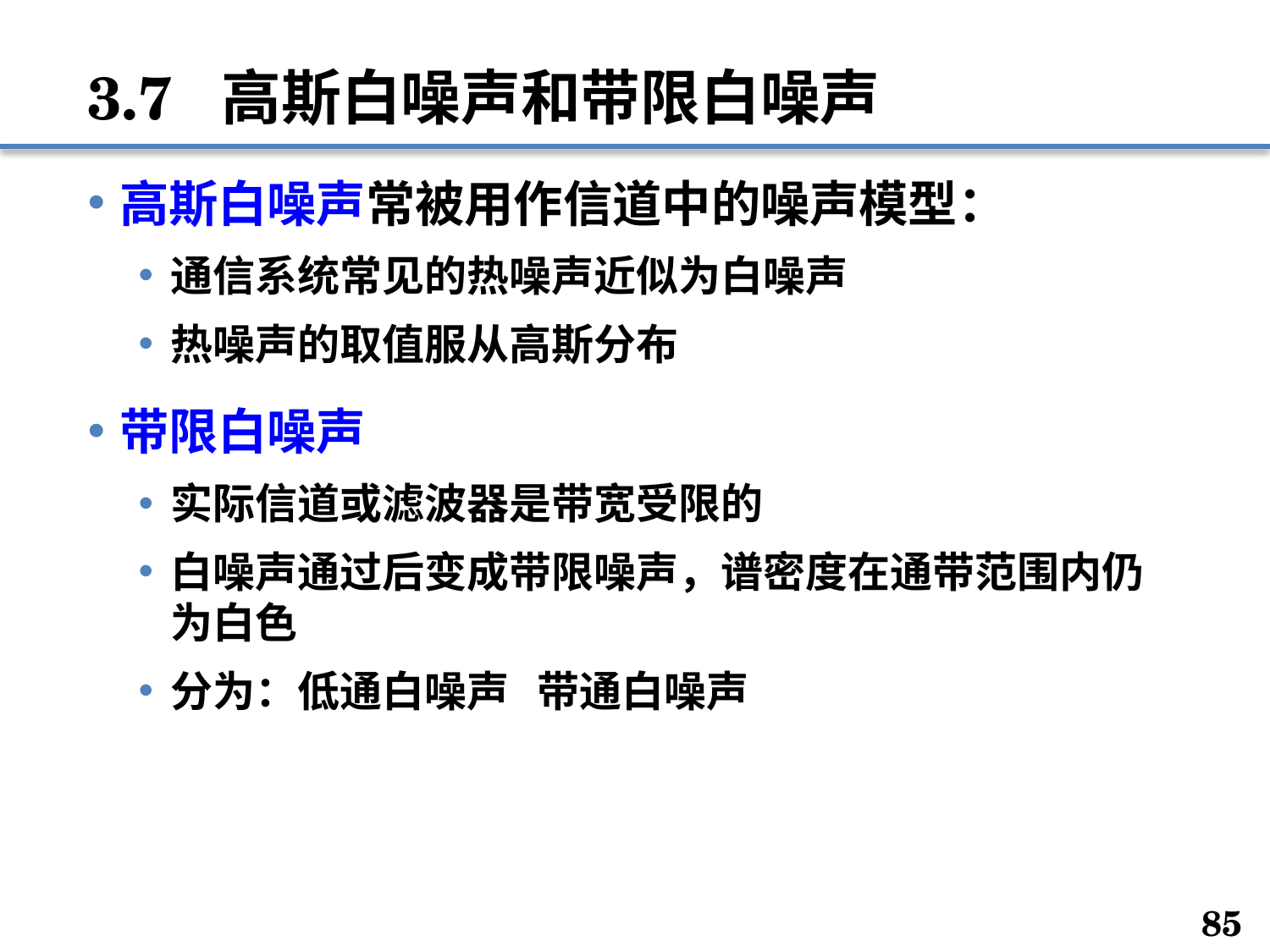

# 3.7  高斯白噪声和带限白噪声
高斯白噪声常被用作信道中的噪声模型：
通信系统常见的热噪声近似为白噪声
热噪声的取值服从高斯分布
带限白噪声
实际信道或滤波器是带宽受限的
白噪声通过后变成带限噪声，谱密度在通带范围内仍为白色
分为：低通白噪声   带通白噪声
85